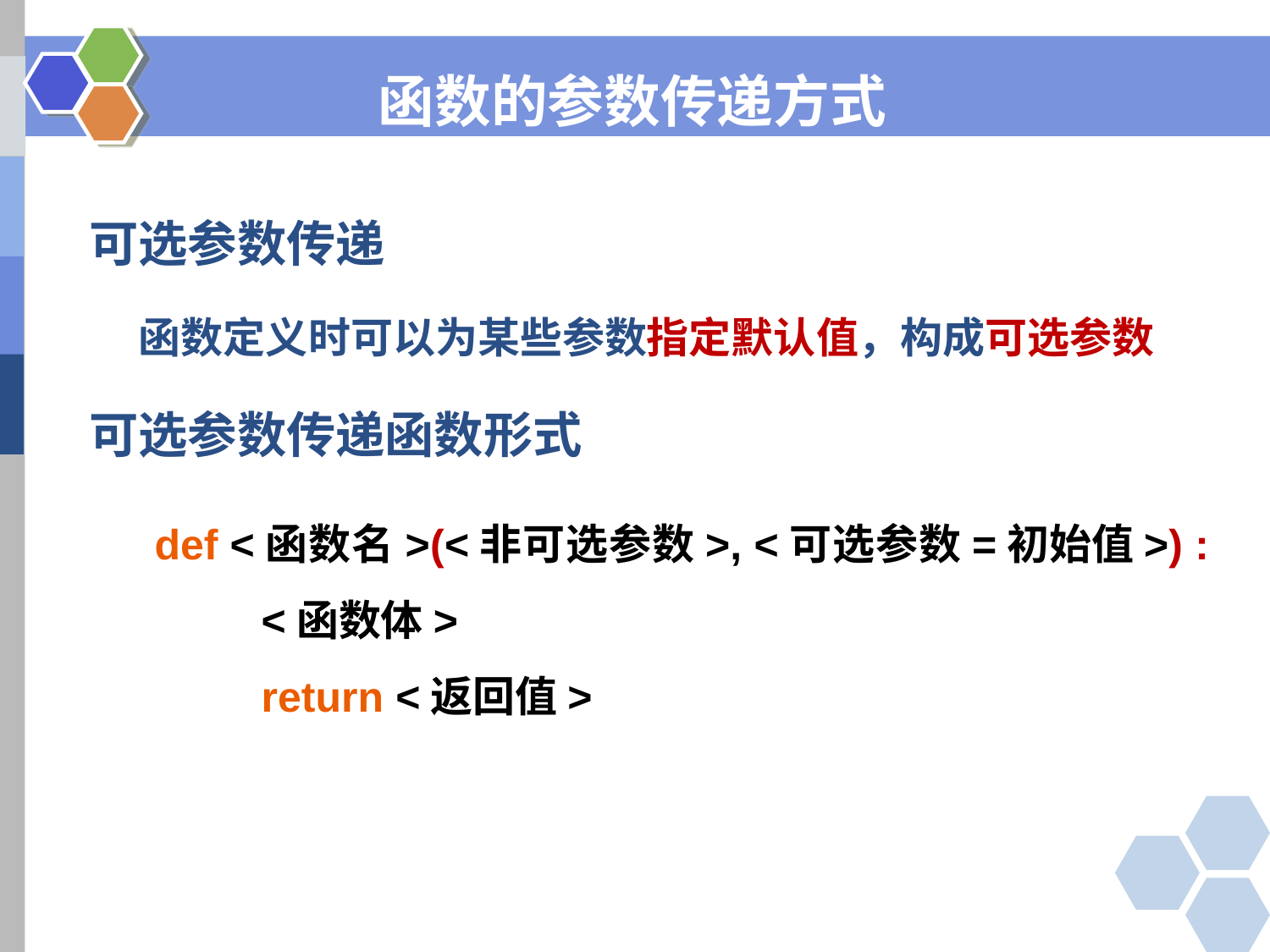

函数的参数传递方式
可选参数传递
函数定义时可以为某些参数指定默认值，构成可选参数
可选参数传递函数形式
def <函数名>(<非可选参数>, <可选参数=初始值>) :
         <函数体>
         return <返回值>